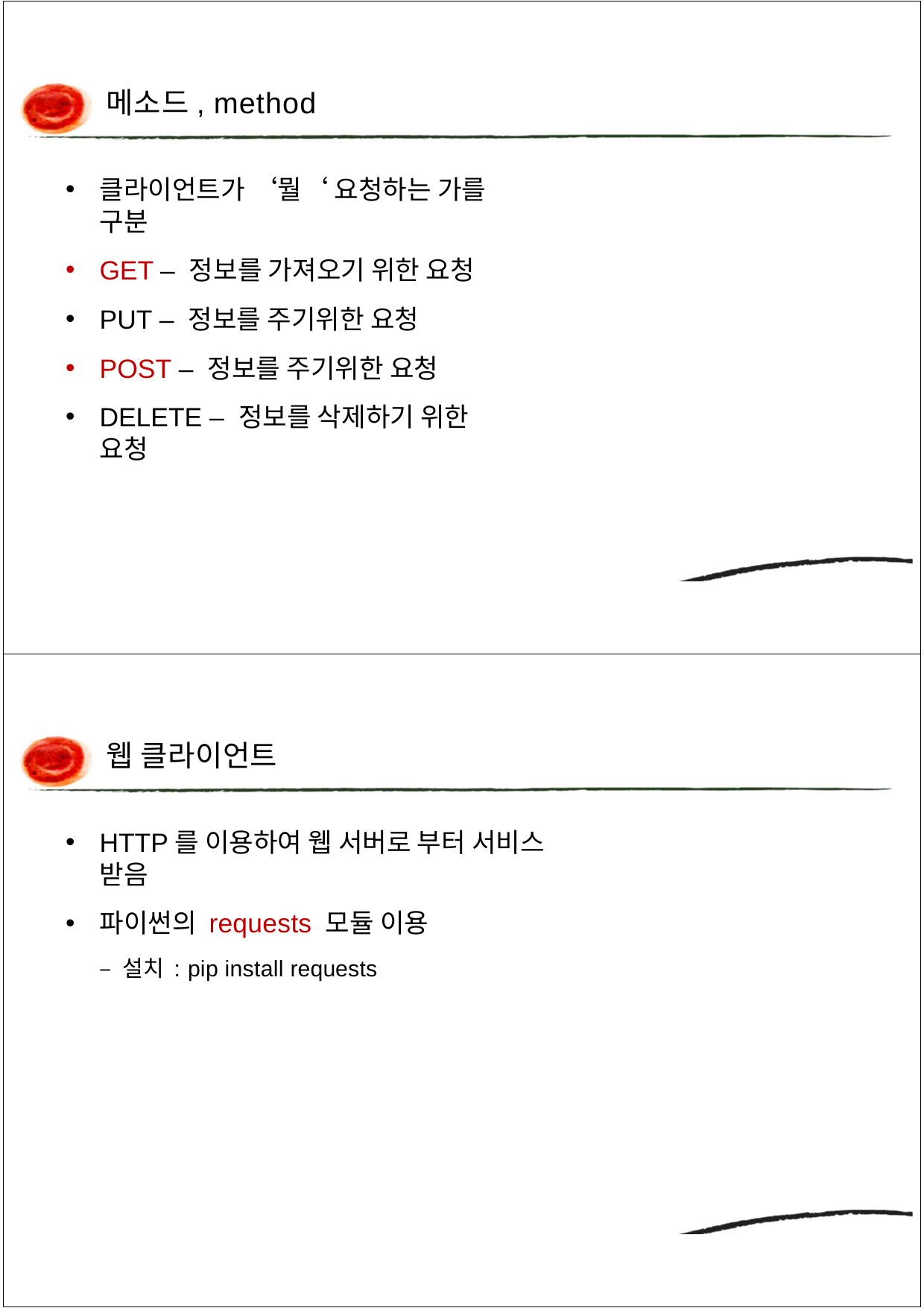

메소드, method

클라이언트가 ‘뭘‘ 요청하는 가를 구분
GET – 정보를 가져오기 위한 요청
PUT – 정보를 주기위한 요청
POST – 정보를 주기위한 요청
DELETE – 정보를 삭제하기 위한 요청

웹 클라이언트

HTTP를 이용하여 웹 서버로 부터 서비스 받음
파이썬의 requests 모듈 이용
– 설치 : pip install requests